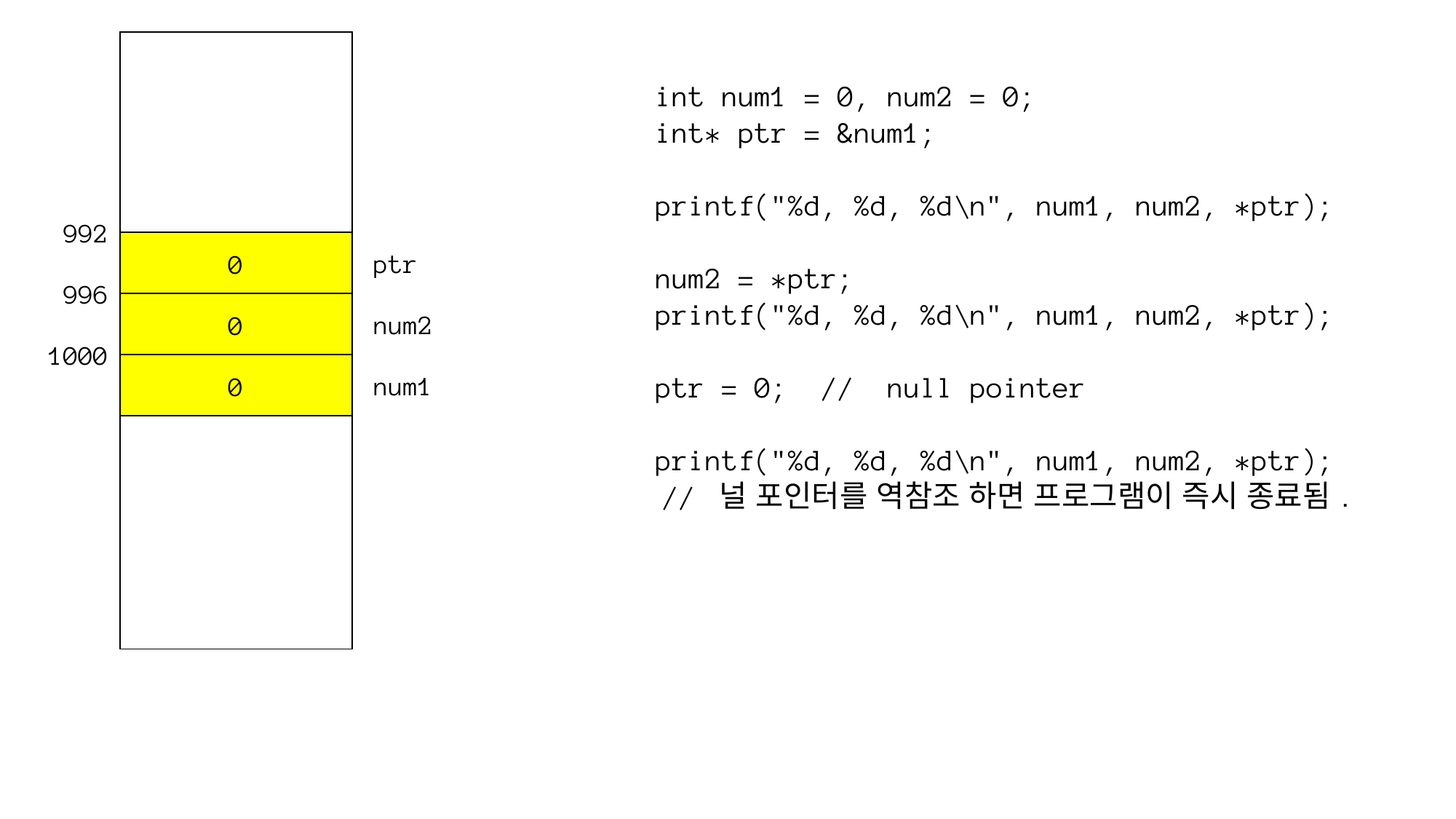

int num1 = 0, num2 = 0;
	int* ptr = &num1;

	printf("%d, %d, %d\n", num1, num2, *ptr);

	num2 = *ptr;
	printf("%d, %d, %d\n", num1, num2, *ptr);

	ptr = 0;  //  null pointer

	printf("%d, %d, %d\n", num1, num2, *ptr);
       // 널 포인터를 역참조 하면 프로그램이 즉시 종료됨.
992
0
ptr
996
0
num2
1000

0
num1